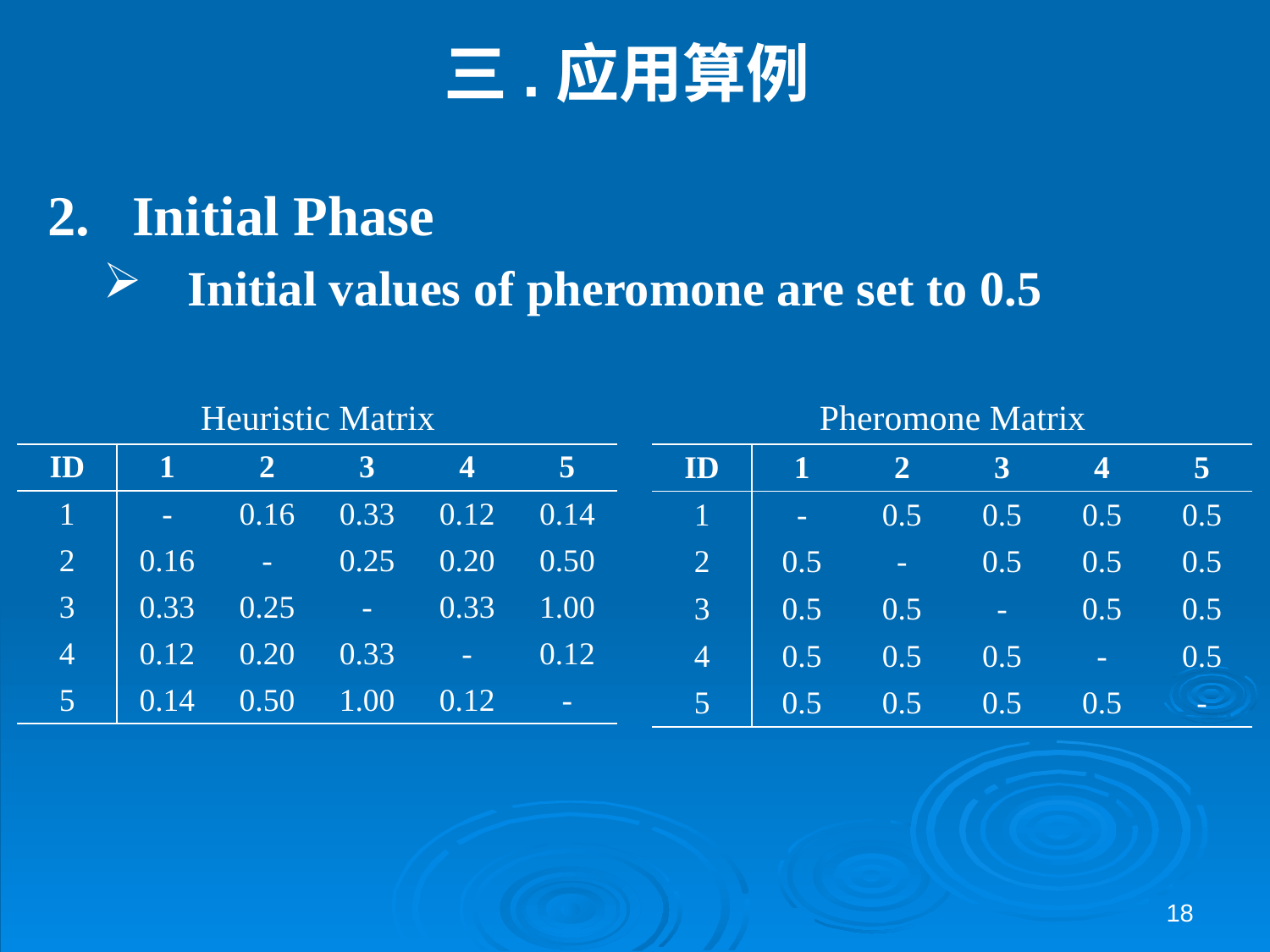

# 三.应用算例
Initial Phase
Initial values of pheromone are set to 0.5
Heuristic Matrix
Pheromone Matrix
| ID | 1 | 2 | 3 | 4 | 5 |
| --- | --- | --- | --- | --- | --- |
| 1 | - | 0.16 | 0.33 | 0.12 | 0.14 |
| 2 | 0.16 | - | 0.25 | 0.20 | 0.50 |
| 3 | 0.33 | 0.25 | - | 0.33 | 1.00 |
| 4 | 0.12 | 0.20 | 0.33 | - | 0.12 |
| 5 | 0.14 | 0.50 | 1.00 | 0.12 | - |
| ID | 1 | 2 | 3 | 4 | 5 |
| --- | --- | --- | --- | --- | --- |
| 1 | - | 0.5 | 0.5 | 0.5 | 0.5 |
| 2 | 0.5 | - | 0.5 | 0.5 | 0.5 |
| 3 | 0.5 | 0.5 | - | 0.5 | 0.5 |
| 4 | 0.5 | 0.5 | 0.5 | - | 0.5 |
| 5 | 0.5 | 0.5 | 0.5 | 0.5 | - |
18